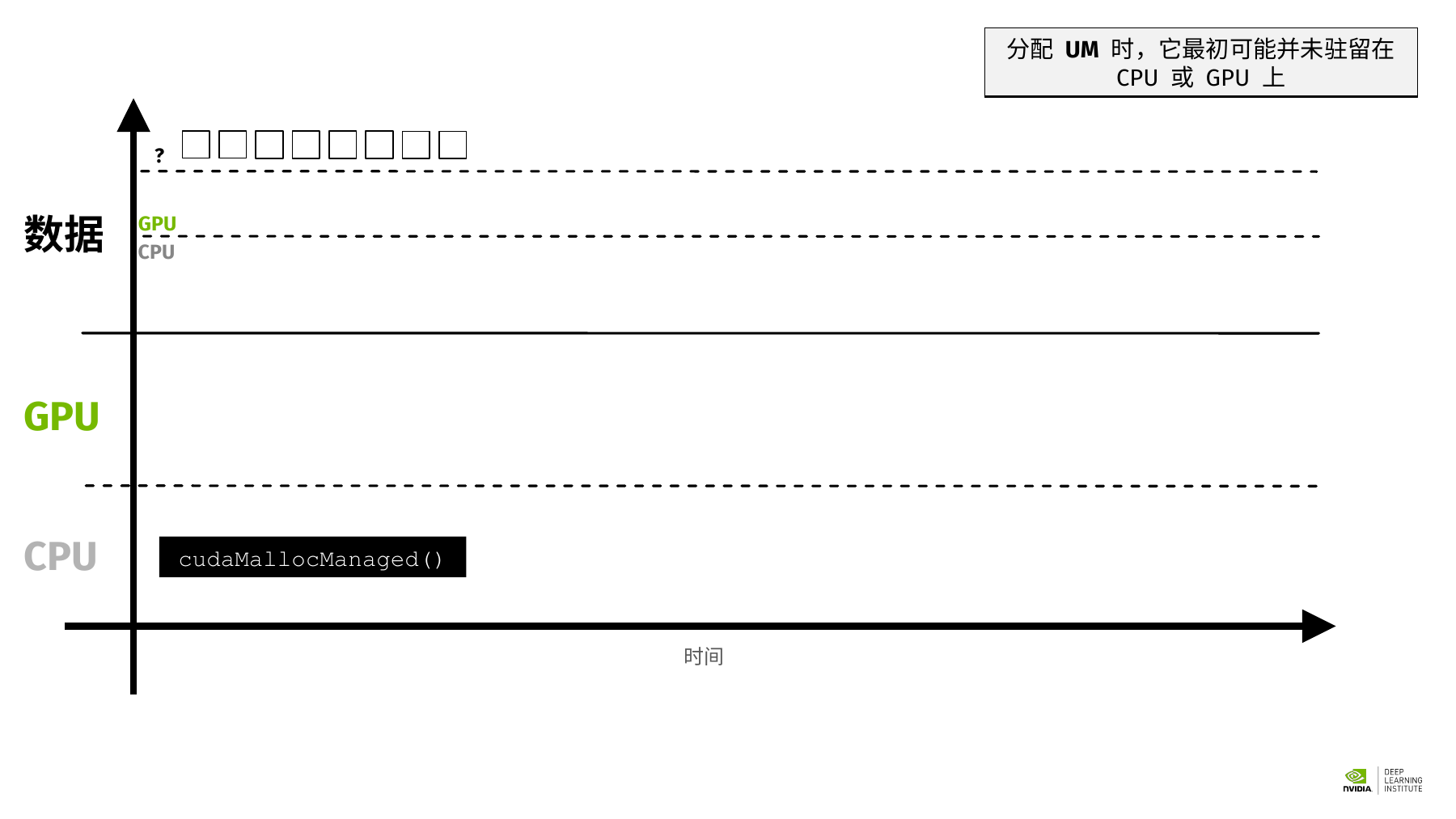

…经 CPU 访问的数据将会自动迁移
分配 UM 时，它最初可能并未驻留在 CPU 或 GPU 上

?
时间
GPU
数据
CPU
GPU
CPU
cudaMallocManaged()
时间